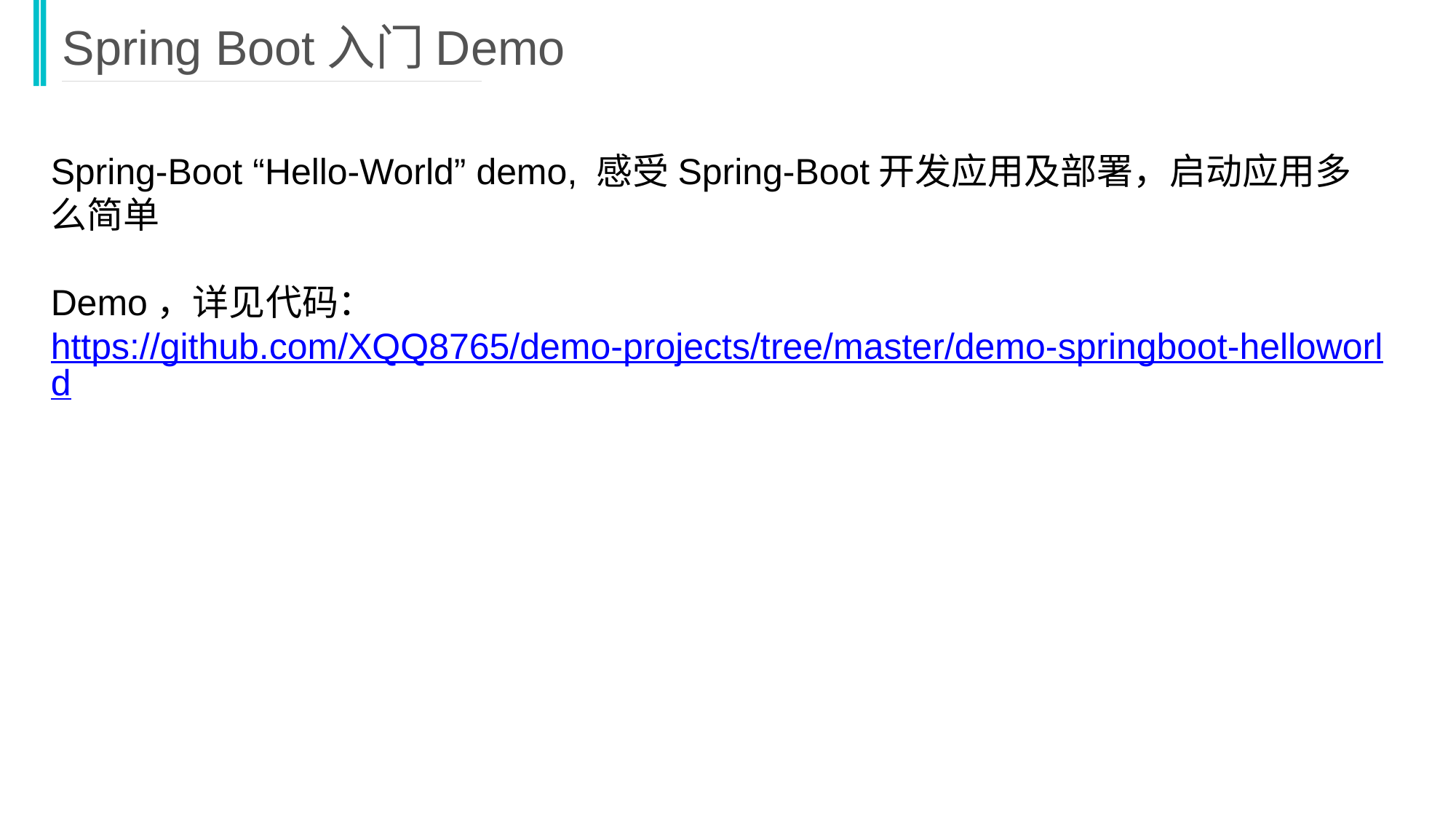

Spring Boot入门Demo

Spring-Boot “Hello-World” demo, 感受Spring-Boot开发应用及部署，启动应用多么简单

Demo，详见代码：
https://github.com/XQQ8765/demo-projects/tree/master/demo-springboot-helloworld